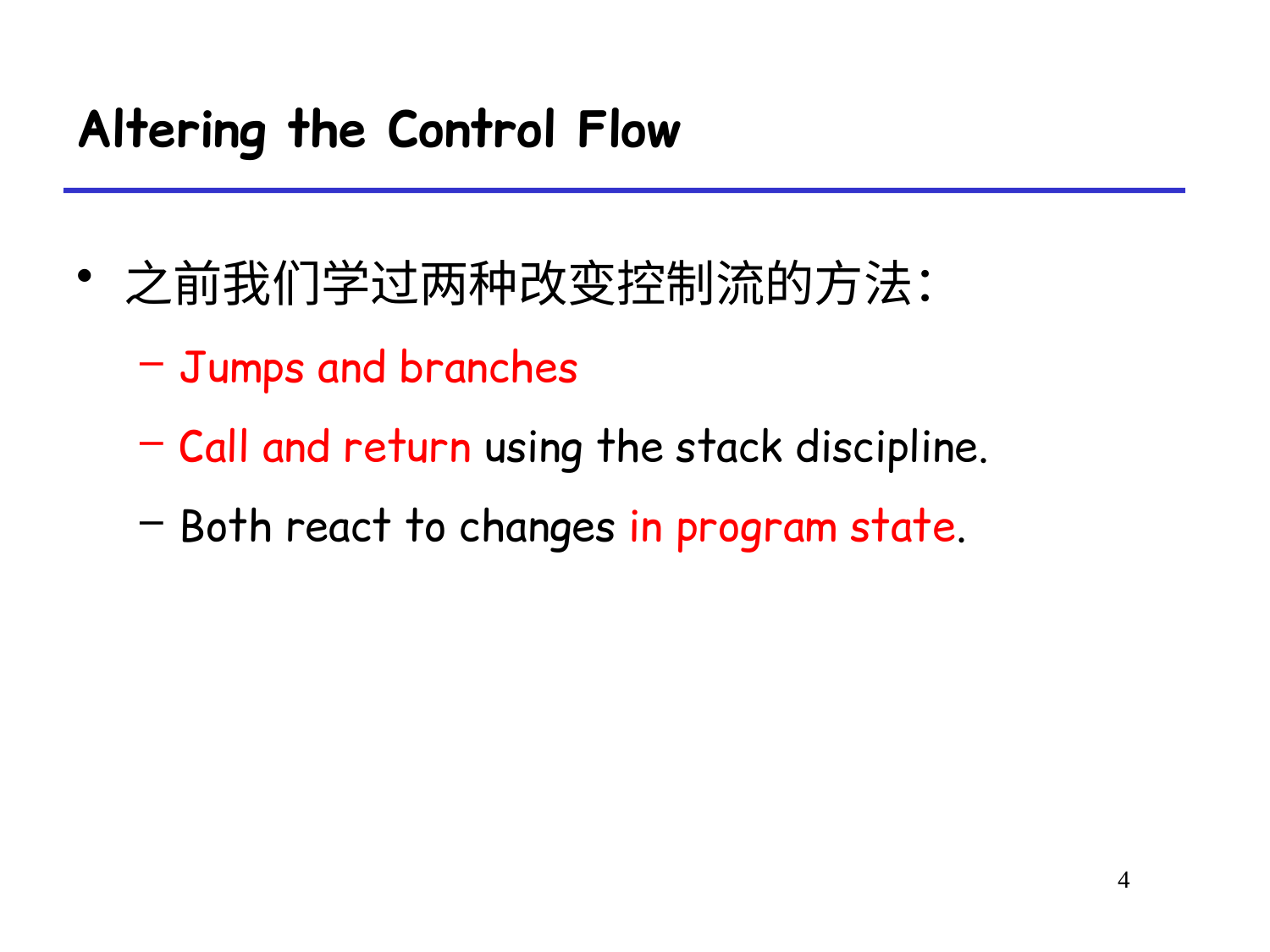

Altering the Control Flow
之前我们学过两种改变控制流的方法：
Jumps and branches
Call and return using the stack discipline.
Both react to changes in program state.
# 4